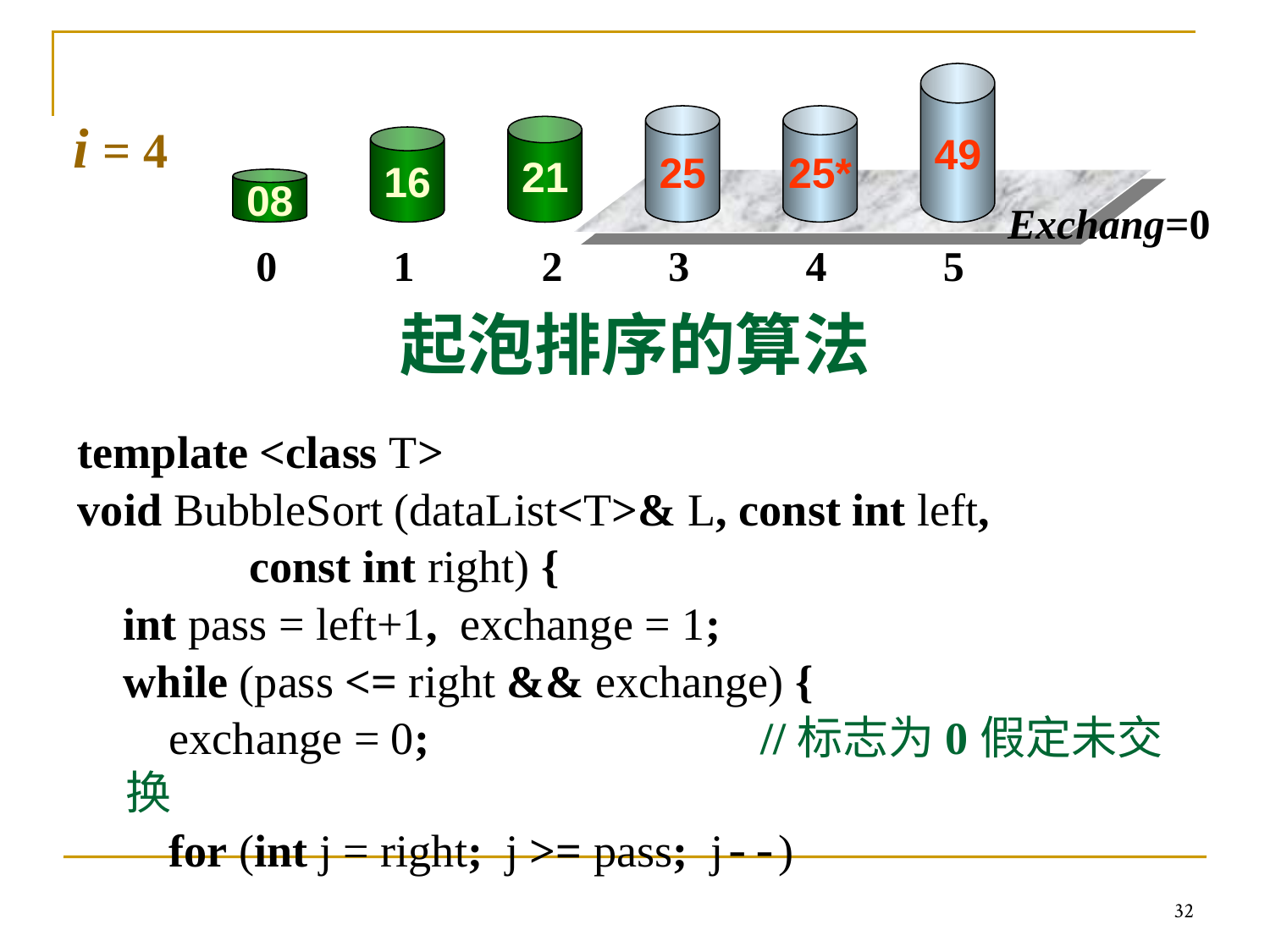

49
i = 4
25
25*
21
16
08

Exchang=0
0           1            2          3           4           5
# 起泡排序的算法
template <class T>
void BubbleSort (dataList<T>& L, const int left,
               const int right) {
    int pass = left+1,  exchange = 1;
    while (pass <= right && exchange) {
        exchange = 0;		    	//标志为0假定未交换
        for (int j = right;  j >= pass;  j--)

32